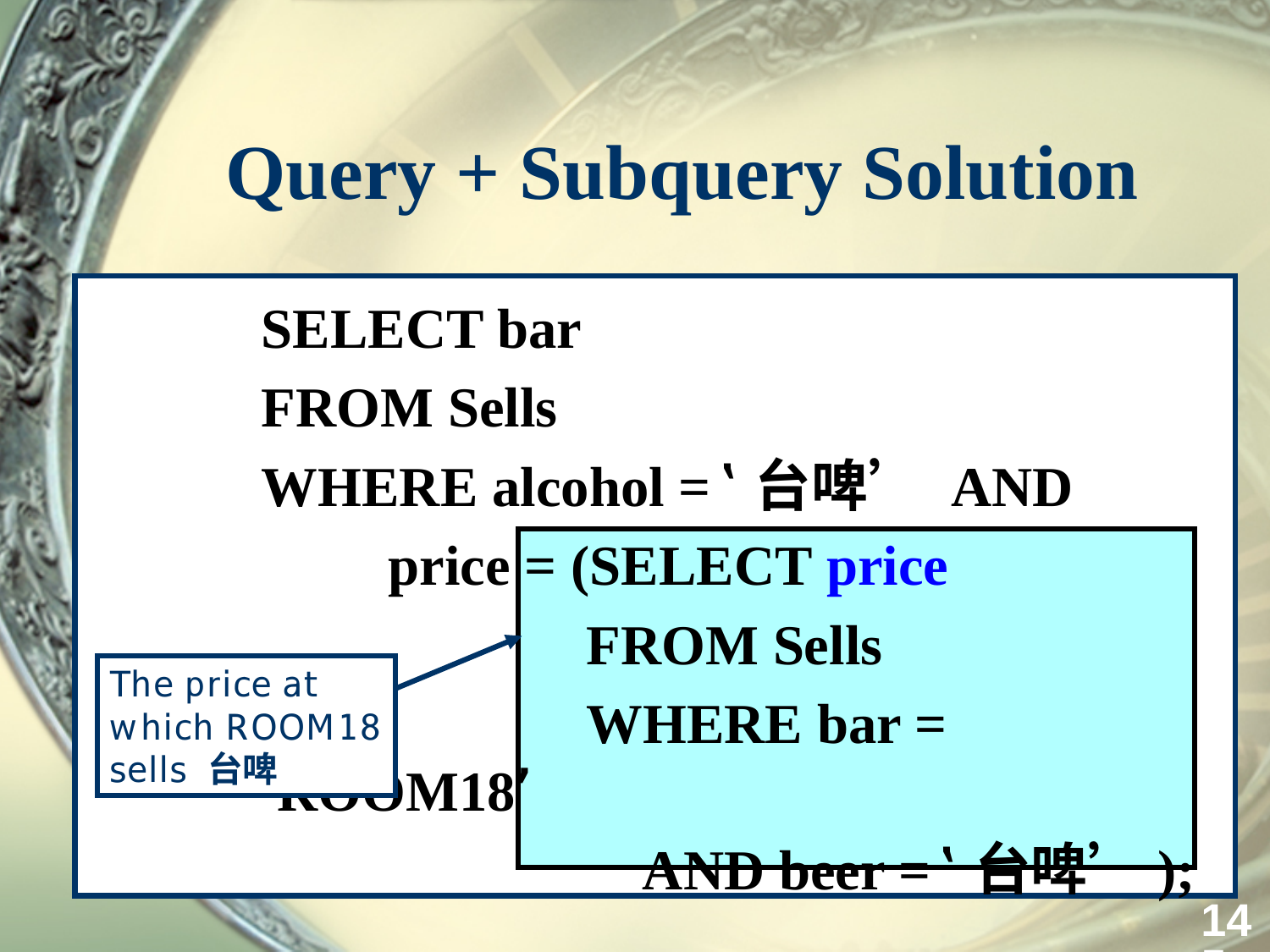

SELECT bar
	FROM Sells
	WHERE alcohol = ‘台啤’ AND
		price = (SELECT price
			     FROM Sells
			     WHERE bar = ‘ROOM18’
				AND beer = ‘台啤’);
Query + Subquery Solution

The price at
which ROOM18
sells 台啤
145